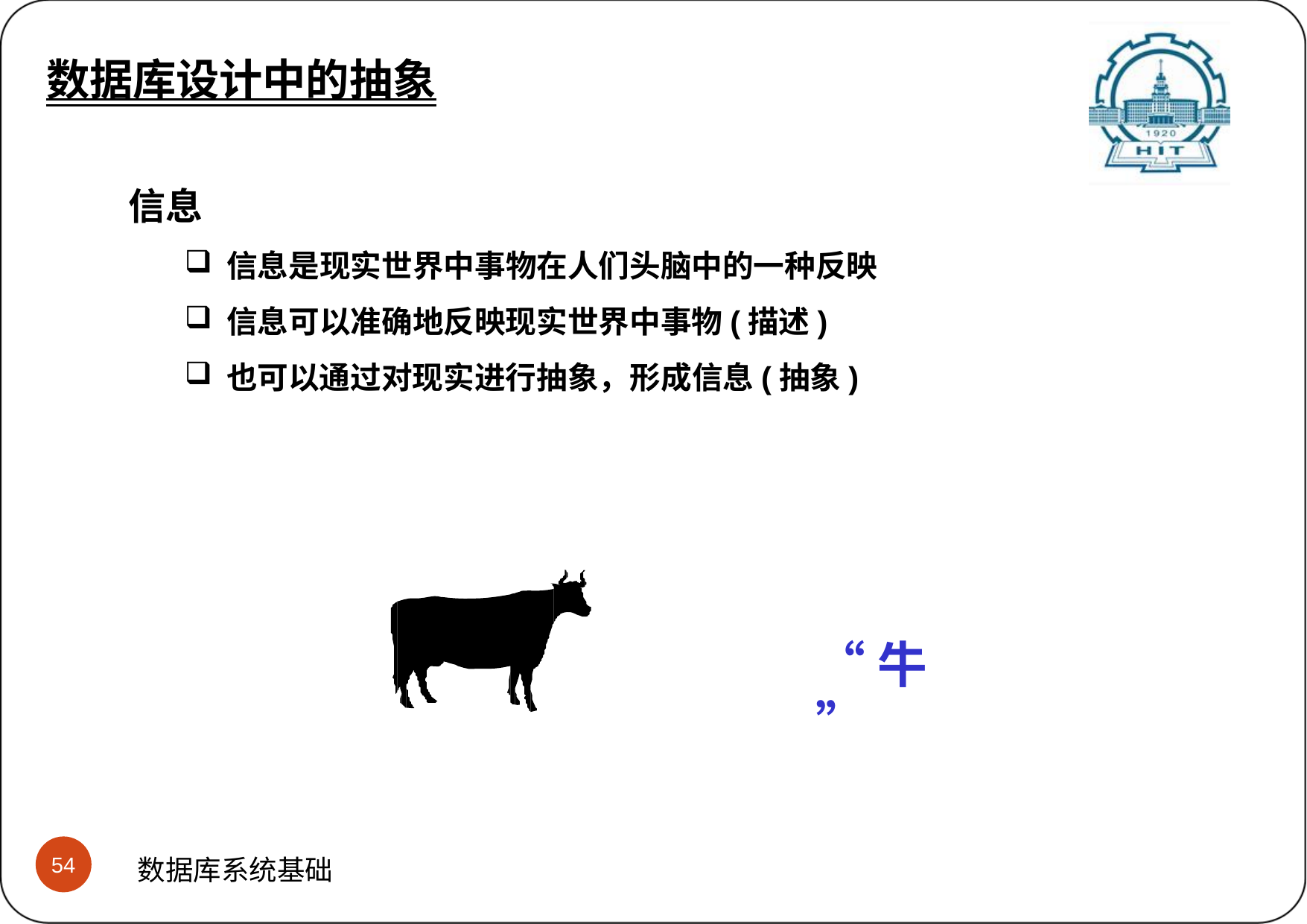

数据库设计中的抽象
数据库设计中的抽象
(1)如何看待信息?
信息
信息是现实世界中事物在人们头脑中的一种反映
信息可以准确地反映现实世界中事物(描述)
也可以通过对现实进行抽象，形成信息(抽象)

“牛”